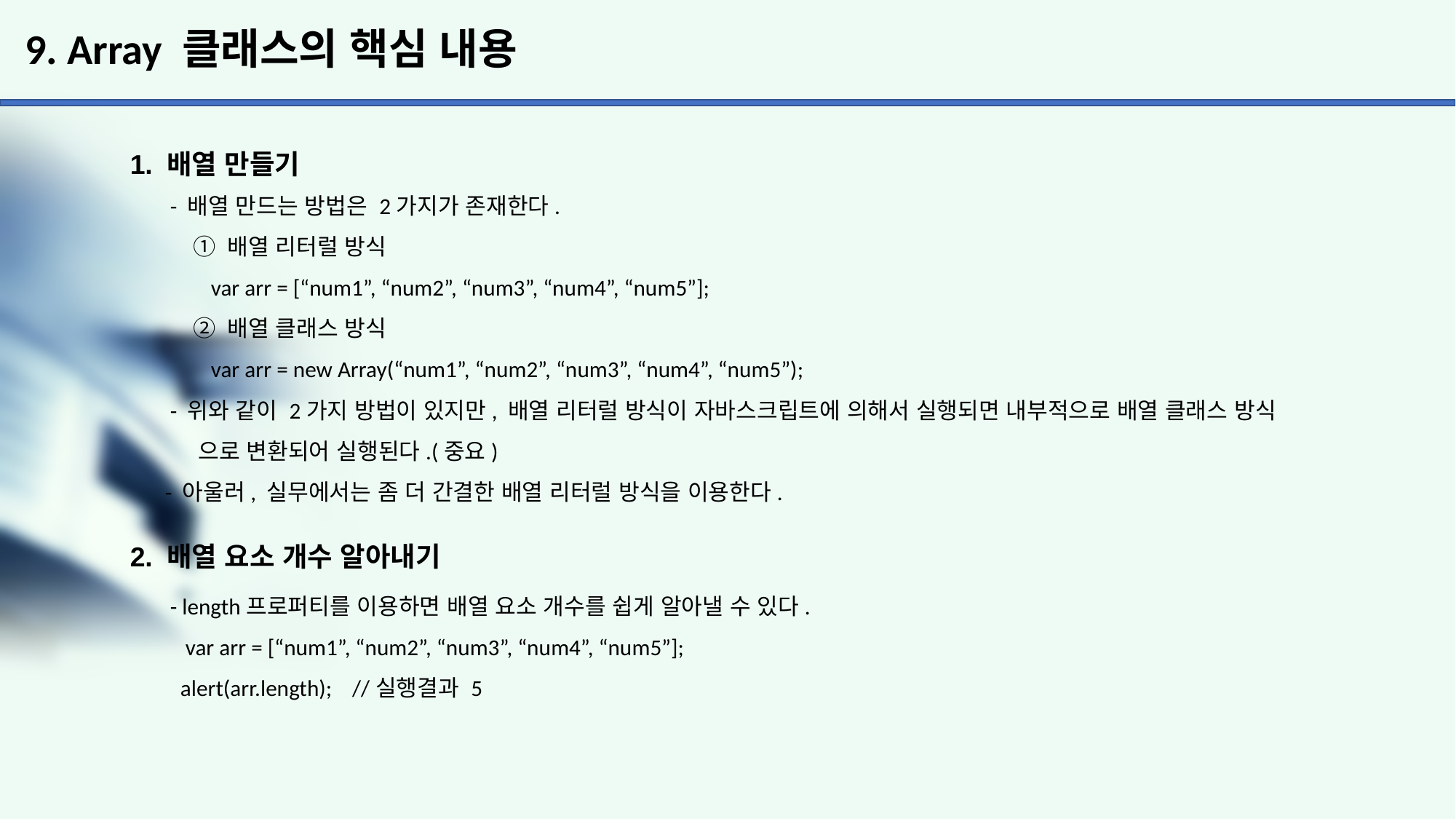

# 9. Array 클래스의 핵심 내용
1. 배열 만들기
   - 배열 만드는 방법은 2가지가 존재한다.
      ① 배열 리터럴 방식
           var arr = [“num1”, “num2”, “num3”, “num4”, “num5”];
      ② 배열 클래스 방식
           var arr = new Array(“num1”, “num2”, “num3”, “num4”, “num5”);
   - 위와 같이 2가지 방법이 있지만, 배열 리터럴 방식이 자바스크립트에 의해서 실행되면 내부적으로 배열 클래스 방식
      으로 변환되어 실행된다.(중요)
  - 아울러, 실무에서는 좀 더 간결한 배열 리터럴 방식을 이용한다.
2. 배열 요소 개수 알아내기
   - length프로퍼티를 이용하면 배열 요소 개수를 쉽게 알아낼 수 있다.
      var arr = [“num1”, “num2”, “num3”, “num4”, “num5”];
     alert(arr.length);    //실행결과 5